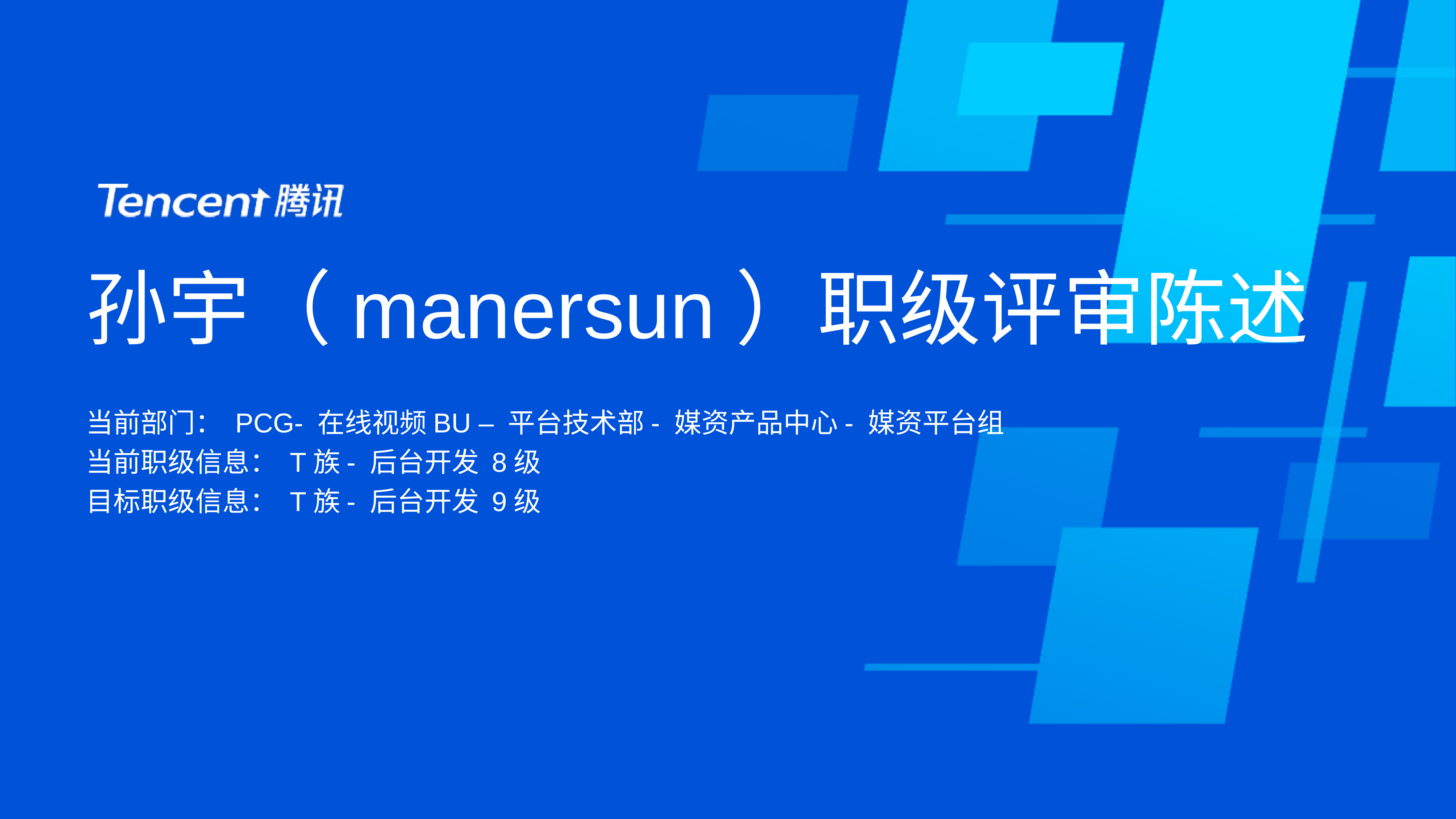

# 孙宇（manersun）职级评审陈述
当前部门： PCG- 在线视频BU – 平台技术部- 媒资产品中心- 媒资平台组
当前职级信息： T族- 后台开发 8级
目标职级信息： T族- 后台开发 9级